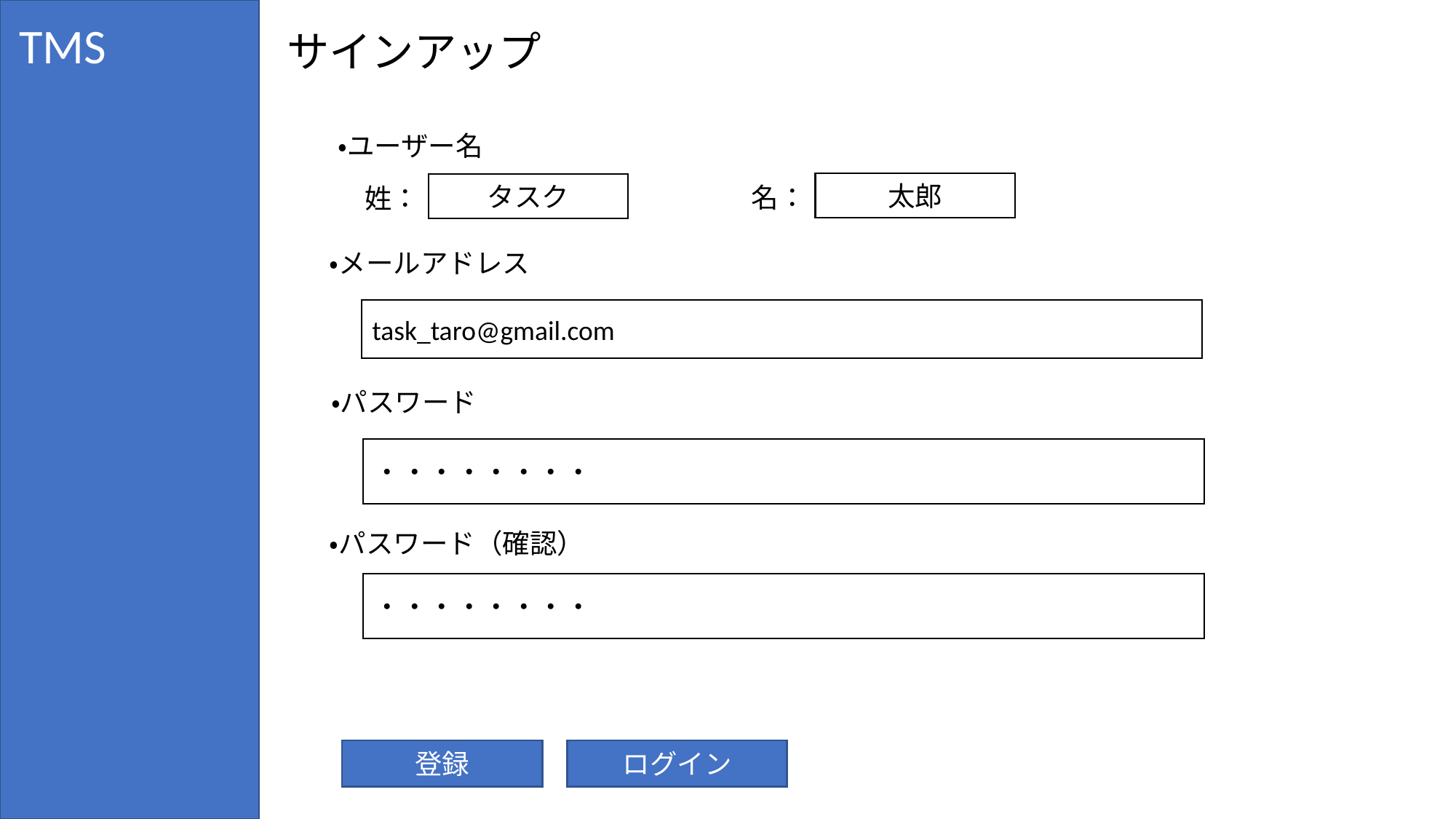

TMS
サインアップ
・ユーザー名
太郎
名：
タスク
姓：
・メールアドレス
task_taro@gmail.com
・パスワード
・・・・・・・・
・パスワード（確認）
・・・・・・・・
登録
ログイン